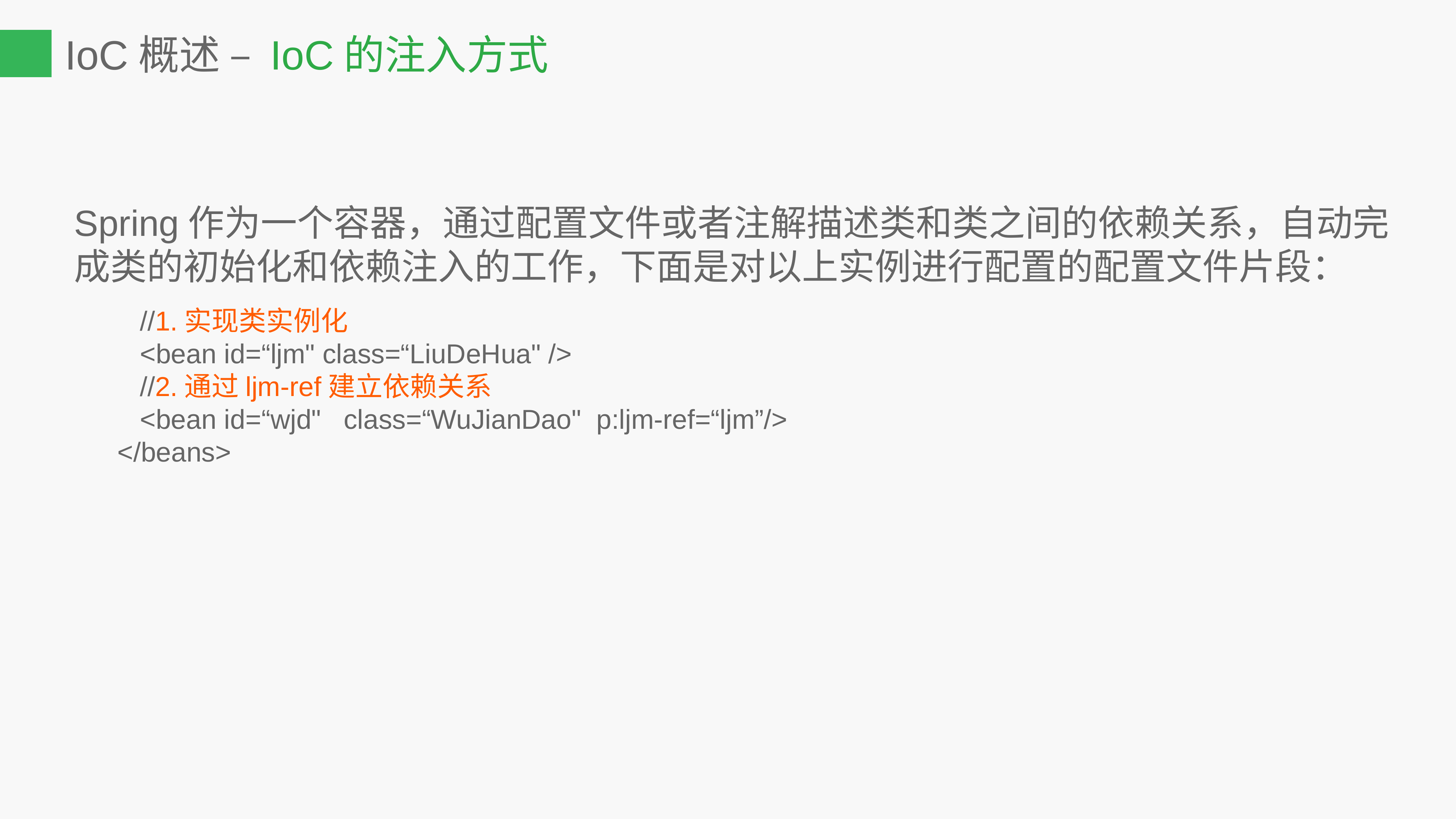

IoC概述 – IoC的注入方式

Spring作为一个容器，通过配置文件或者注解描述类和类之间的依赖关系，自动完成类的初始化和依赖注入的工作，下面是对以上实例进行配置的配置文件片段：
   //1.实现类实例化
   <bean id=“ljm" class=“LiuDeHua" />
   //2.通过ljm-ref建立依赖关系
   <bean id=“wjd"   class=“WuJianDao"  p:ljm-ref=“ljm”/>
</beans>